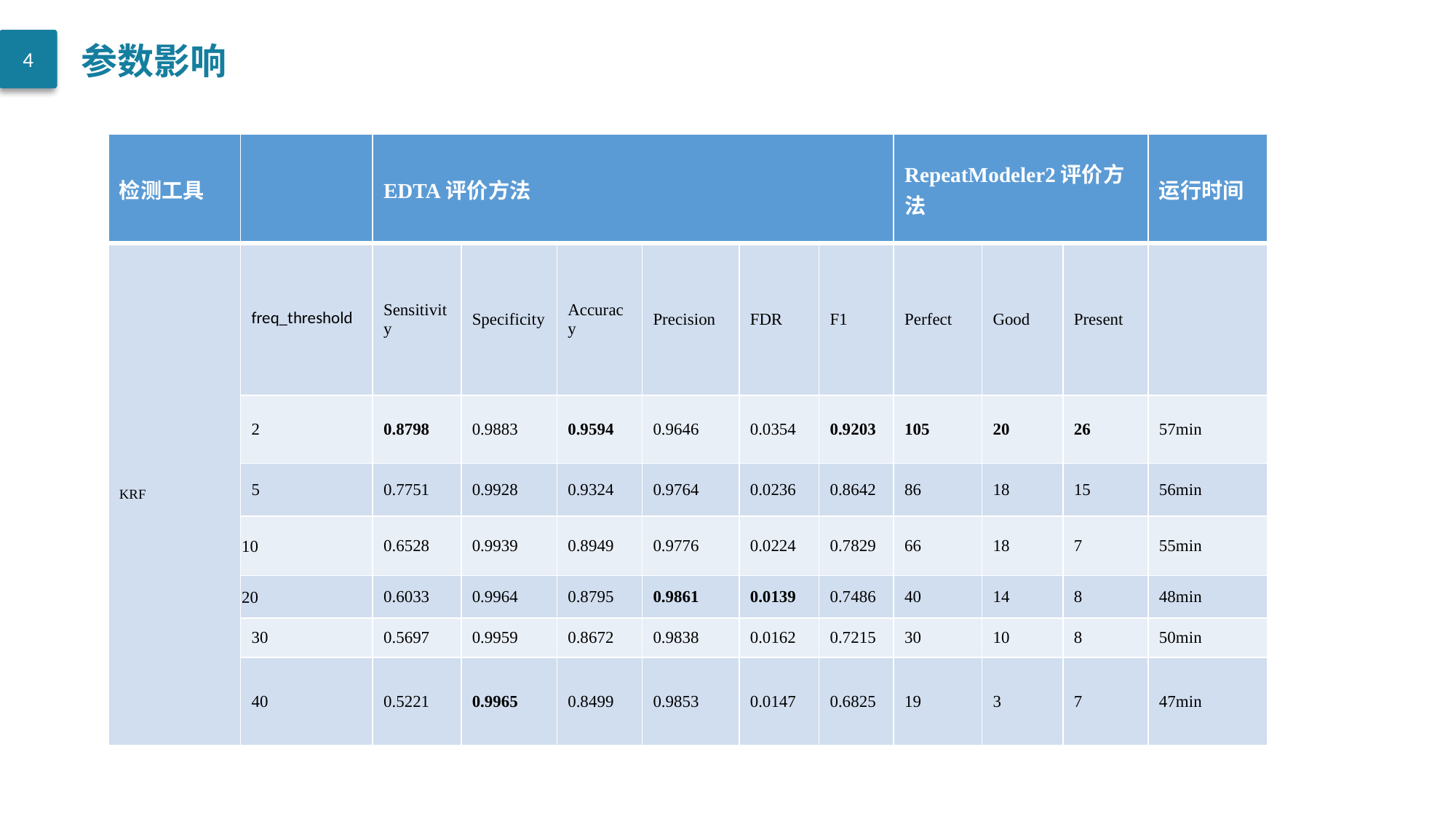

4
参数影响
| 检测工具 |  | EDTA评价方法 |  |  |  |  |  | RepeatModeler2评价方法 |  |  | 运行时间 |
| --- | --- | --- | --- | --- | --- | --- | --- | --- | --- | --- | --- |
| KRF | freq\_threshold | Sensitivity | Specificity | Accuracy | Precision | FDR | F1 | Perfect | Good | Present |  |
|  | 2 | 0.8798 | 0.9883 | 0.9594 | 0.9646 | 0.0354 | 0.9203 | 105 | 20 | 26 | 57min |
|  | 5 | 0.7751 | 0.9928 | 0.9324 | 0.9764 | 0.0236 | 0.8642 | 86 | 18 | 15 | 56min |
|  | 10 | 0.6528 | 0.9939 | 0.8949 | 0.9776 | 0.0224 | 0.7829 | 66 | 18 | 7 | 55min |
|  | 20 | 0.6033 | 0.9964 | 0.8795 | 0.9861 | 0.0139 | 0.7486 | 40 | 14 | 8 | 48min |
|  | 30 | 0.5697 | 0.9959 | 0.8672 | 0.9838 | 0.0162 | 0.7215 | 30 | 10 | 8 | 50min |
|  | 40 | 0.5221 | 0.9965 | 0.8499 | 0.9853 | 0.0147 | 0.6825 | 19 | 3 | 7 | 47min |